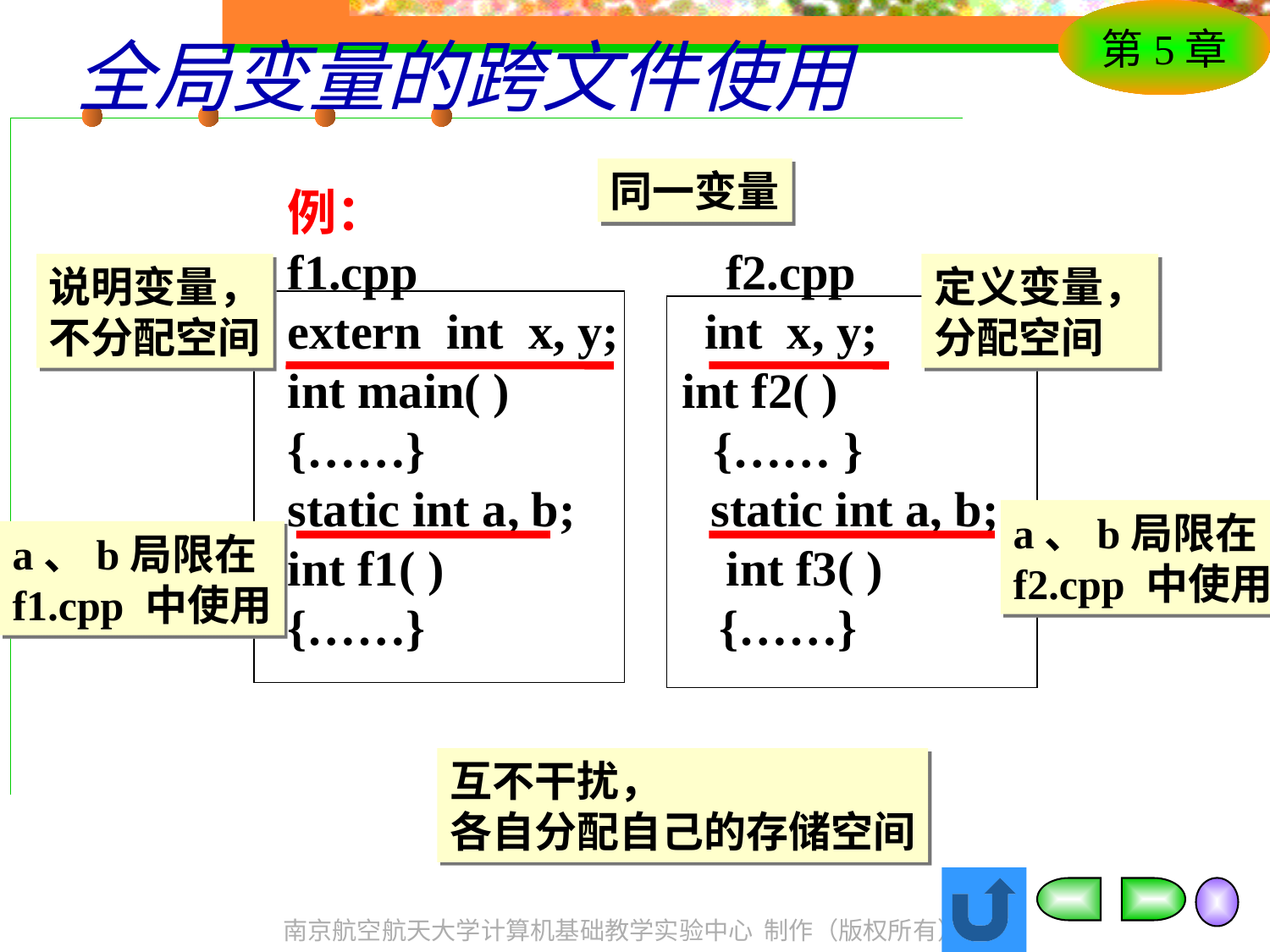

# 全局变量的跨文件使用
同一变量

例：
f1.cpp	               f2.cpp
extern  int  x, y;       int  x, y;
int main( )              int f2( )
{……}	              {…… }
static int a, b;           static int a, b;
int f1( )                       int f3( )
{……}                        {……}

说明变量，
不分配空间
定义变量，
分配空间

a、b局限在
f2.cpp 中使用
a、b局限在
f1.cpp 中使用

互不干扰，
各自分配自己的存储空间